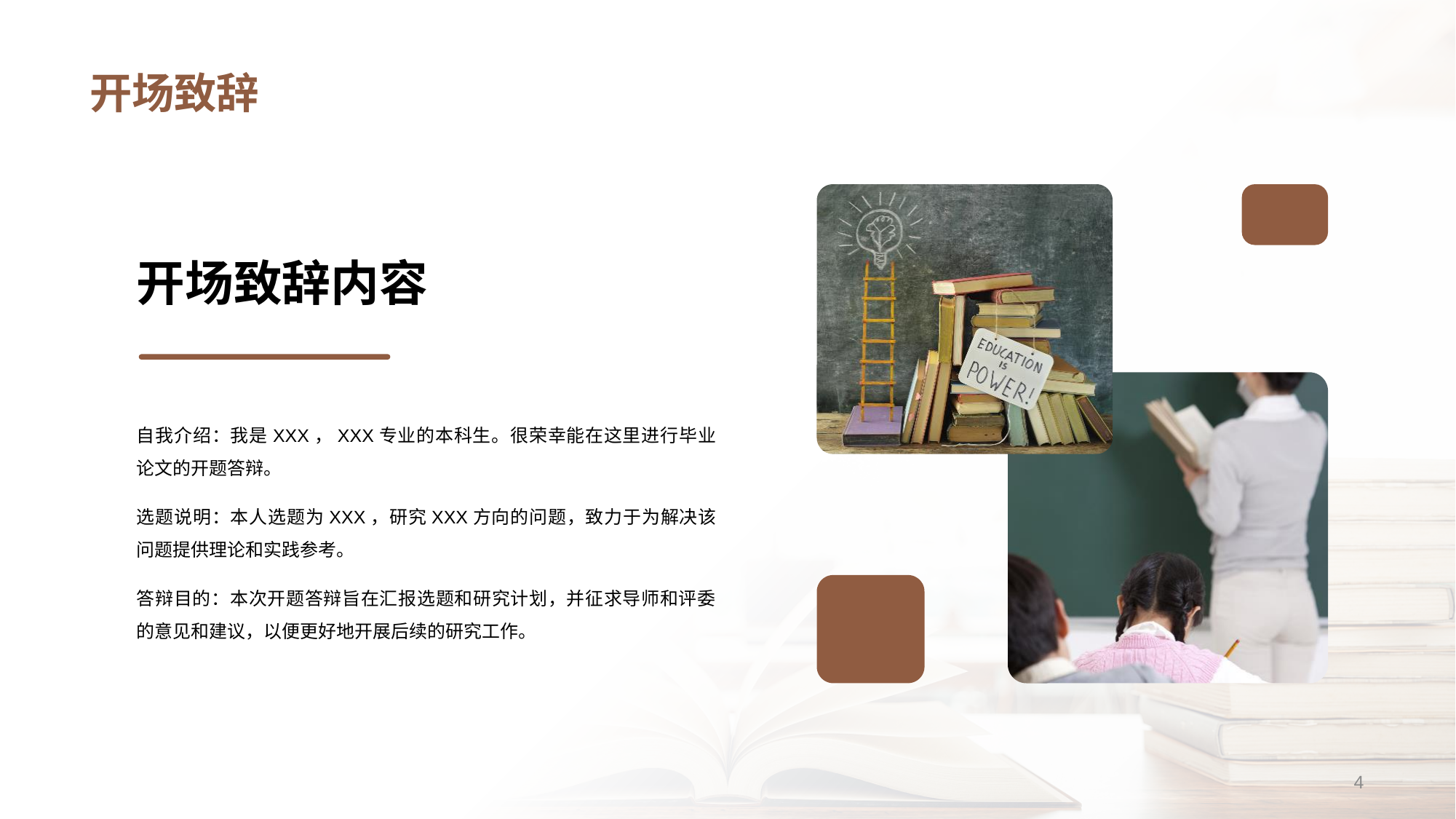

# 开场致辞

开场致辞内容
自我介绍：我是XXX，XXX专业的本科生。很荣幸能在这里进行毕业论文的开题答辩。
选题说明：本人选题为XXX，研究XXX方向的问题，致力于为解决该问题提供理论和实践参考。
答辩目的：本次开题答辩旨在汇报选题和研究计划，并征求导师和评委的意见和建议，以便更好地开展后续的研究工作。
4